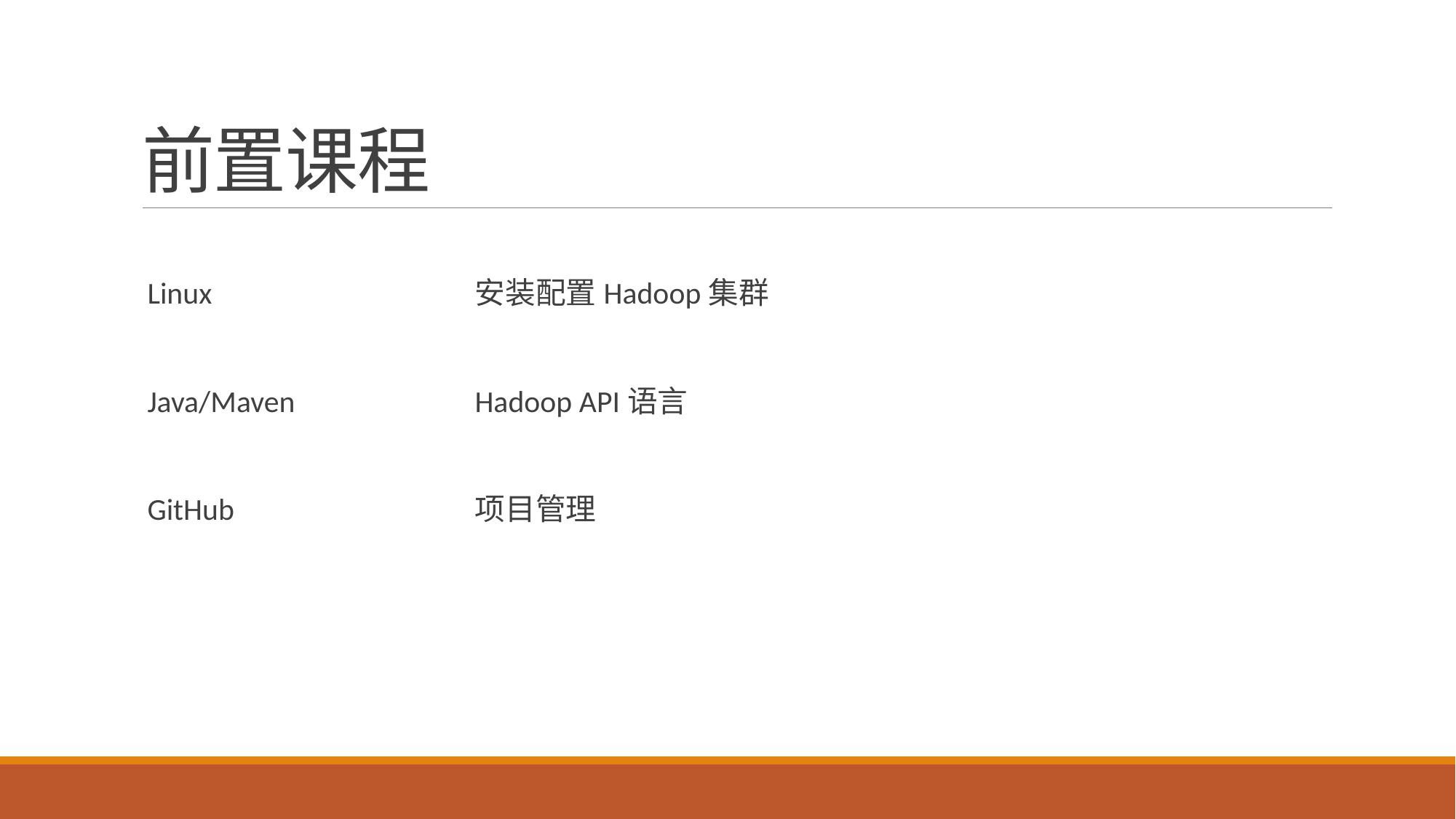

# 前置课程

Linux			安装配置Hadoop集群

Java/Maven		Hadoop API语言

GitHub			项目管理